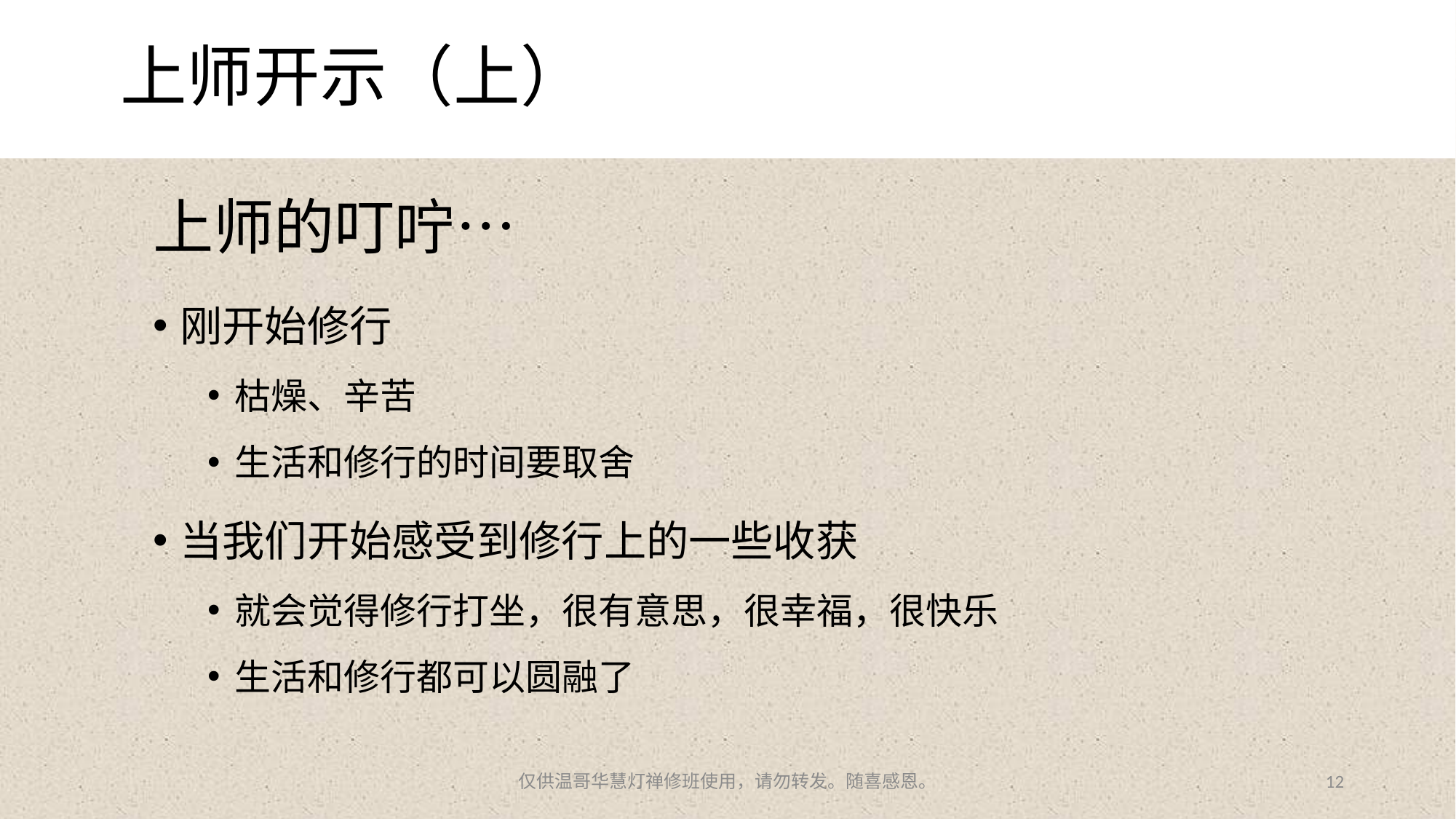

# 上师开示（上）
上师的叮咛…
刚开始修行
枯燥、辛苦
生活和修行的时间要取舍
当我们开始感受到修行上的一些收获
就会觉得修行打坐，很有意思，很幸福，很快乐
生活和修行都可以圆融了

仅供温哥华慧灯禅修班使用，请勿转发。随喜感恩。
12